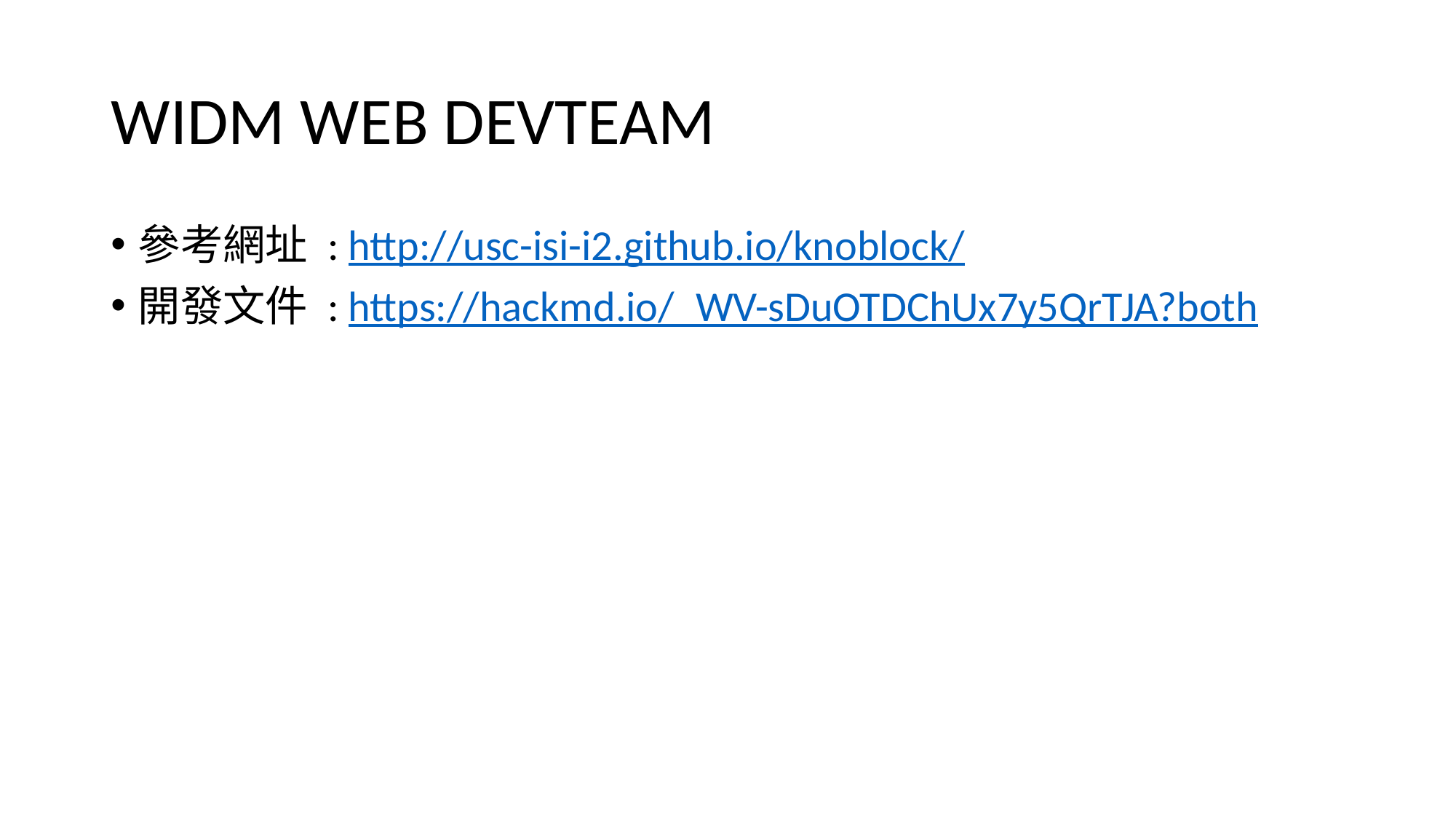

# WIDM WEB DEVTEAM
參考網址 : http://usc-isi-i2.github.io/knoblock/
開發文件 : https://hackmd.io/_WV-sDuOTDChUx7y5QrTJA?both